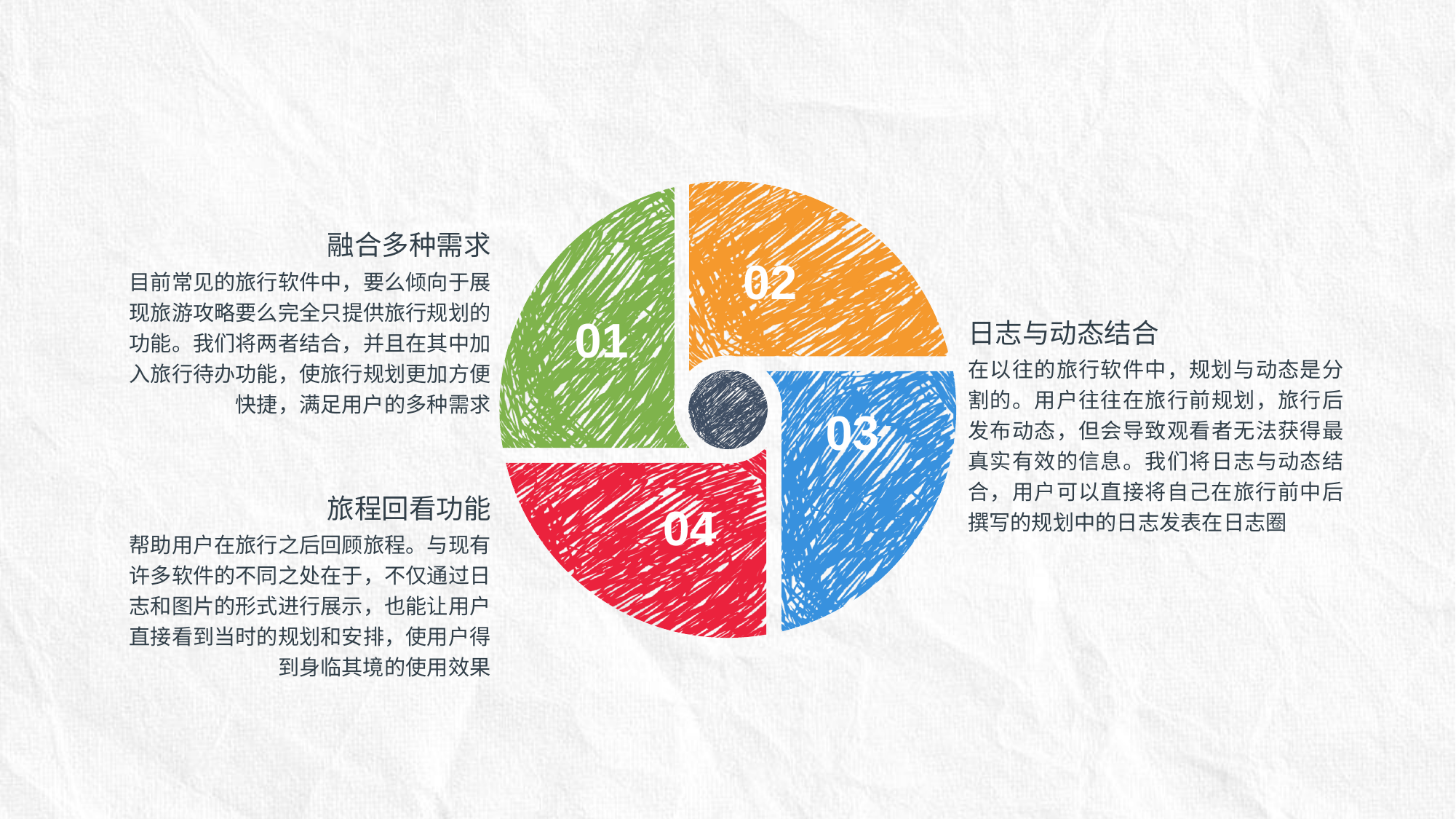

02
01

03

04
融合多种需求
目前常见的旅行软件中，要么倾向于展现旅游攻略要么完全只提供旅行规划的功能。我们将两者结合，并且在其中加入旅行待办功能，使旅行规划更加方便快捷，满足用户的多种需求
日志与动态结合
在以往的旅行软件中，规划与动态是分割的。用户往往在旅行前规划，旅行后发布动态，但会导致观看者无法获得最真实有效的信息。我们将日志与动态结合，用户可以直接将自己在旅行前中后撰写的规划中的日志发表在日志圈
旅程回看功能
帮助用户在旅行之后回顾旅程。与现有许多软件的不同之处在于，不仅通过日志和图片的形式进行展示，也能让用户直接看到当时的规划和安排，使用户得到身临其境的使用效果